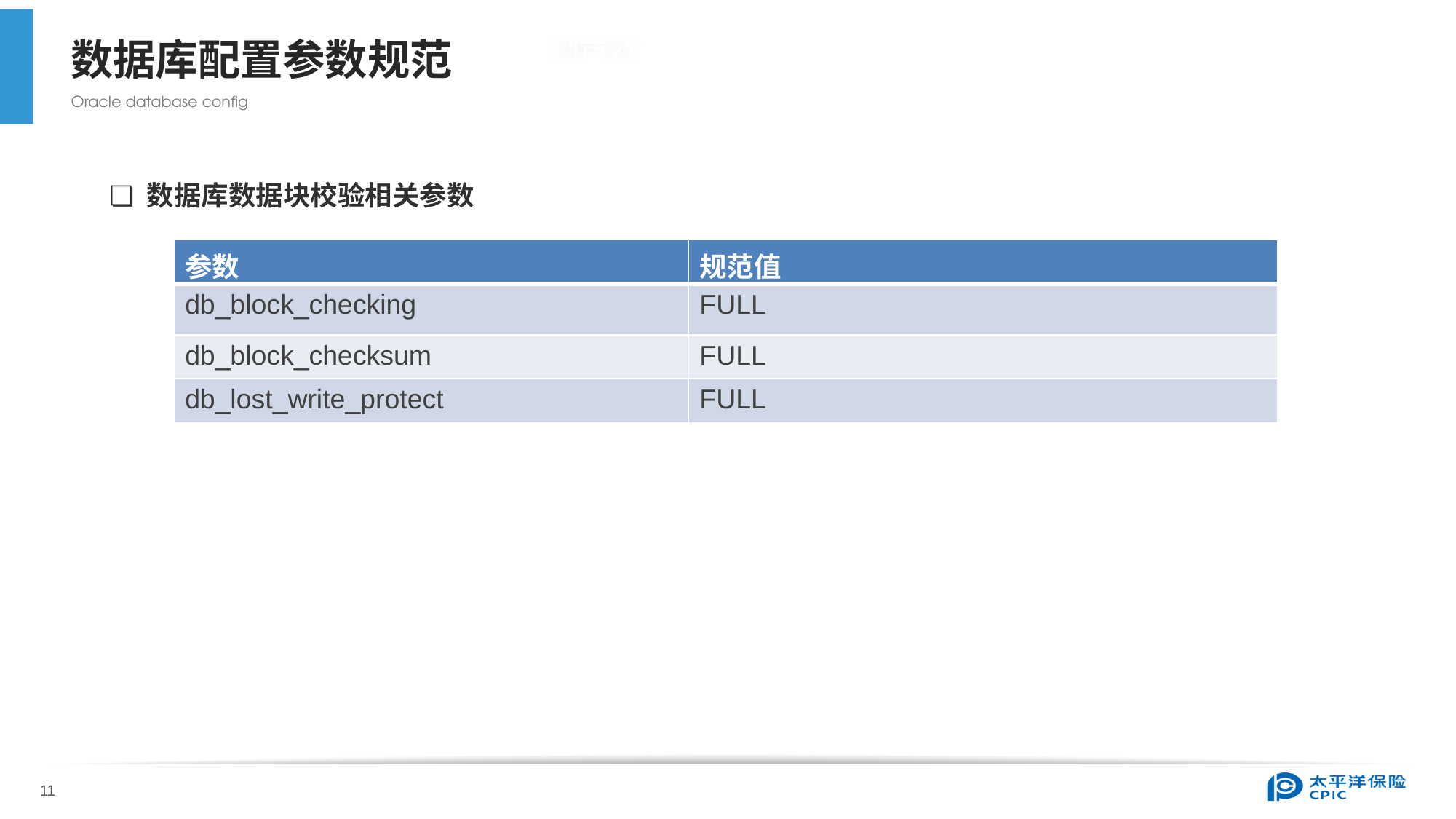

数据库配置参数规范
Oracle database config
情况
❏ 数据库数据块校验相关参数
| 参数 | 规范值 |
| --- | --- |
| db\_block\_checking | FULL |
| db\_block\_checksum | FULL |
| db\_lost\_write\_protect | FULL |